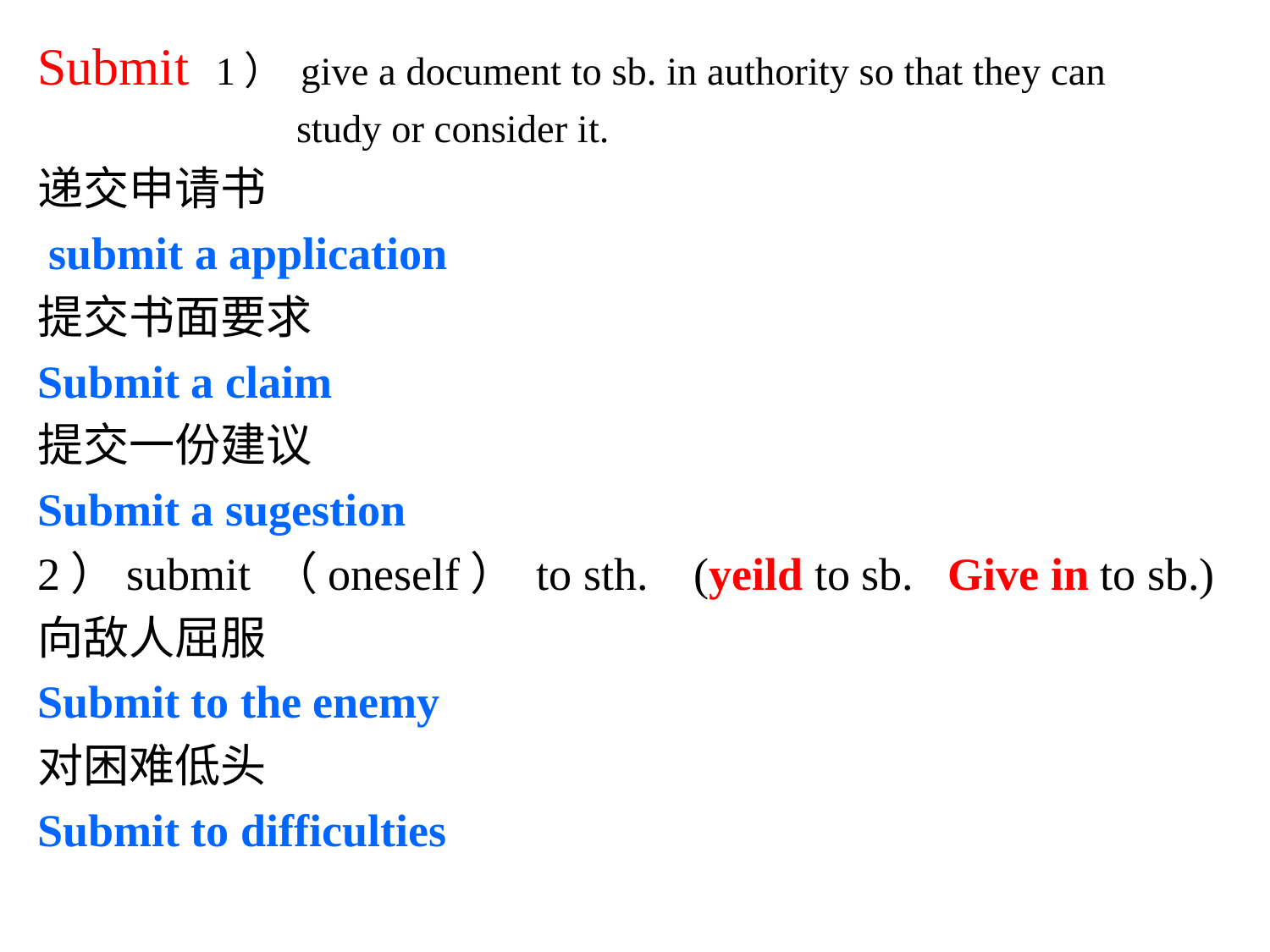

Submit  1） give a document to sb. in authority so that they can
                          study or consider it.
递交申请书
 submit a application
提交书面要求
Submit a claim
提交一份建议
Submit a sugestion
2）submit （oneself） to sth.    (yeild to sb.   Give in to sb.)
向敌人屈服
Submit to the enemy
对困难低头
Submit to difficulties